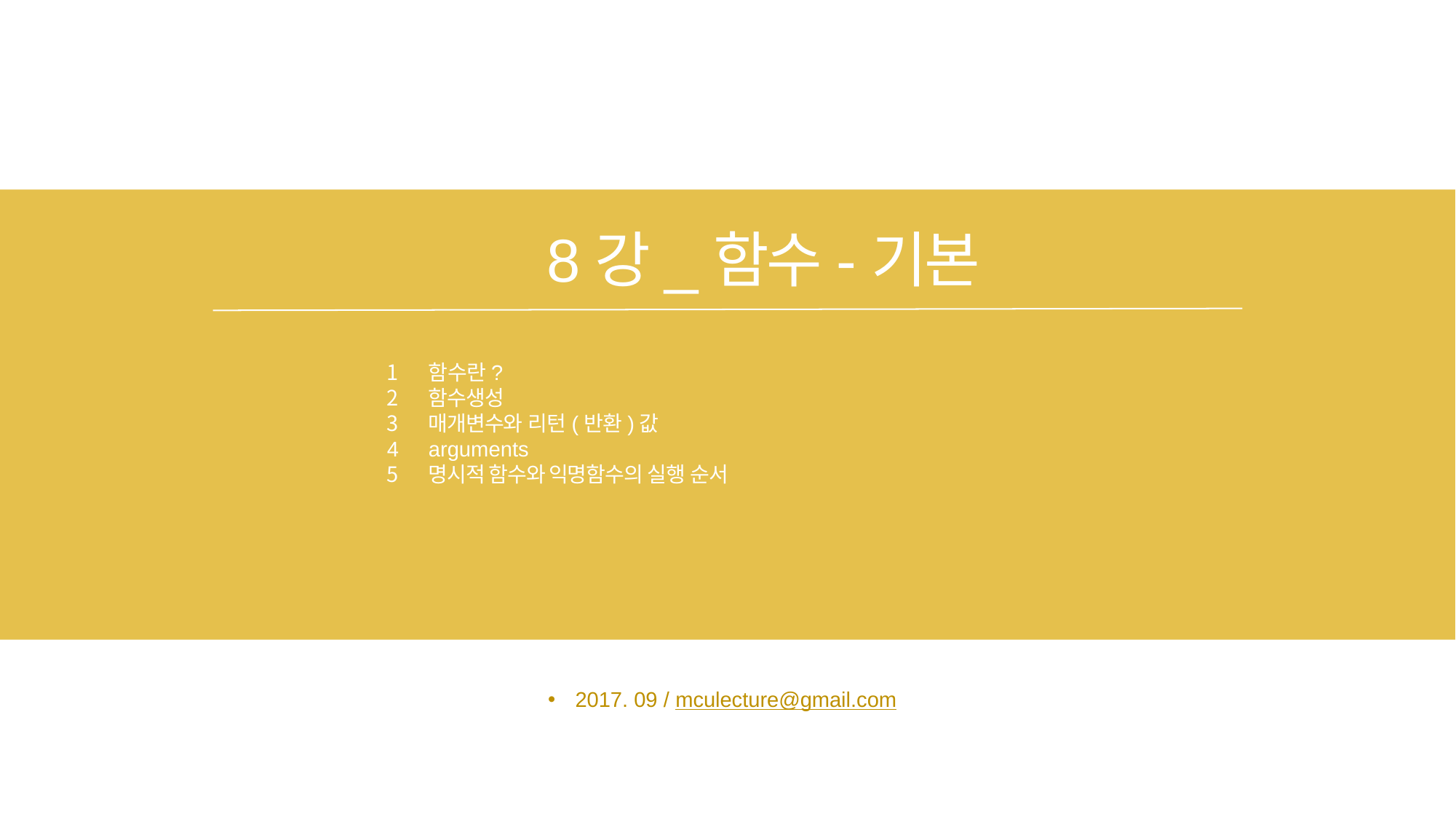

# 8강_함수-기본

함수란?
함수생성
매개변수와 리턴(반환)값
arguments
명시적 함수와 익명함수의 실행 순서
2017. 09 / mculecture@gmail.com